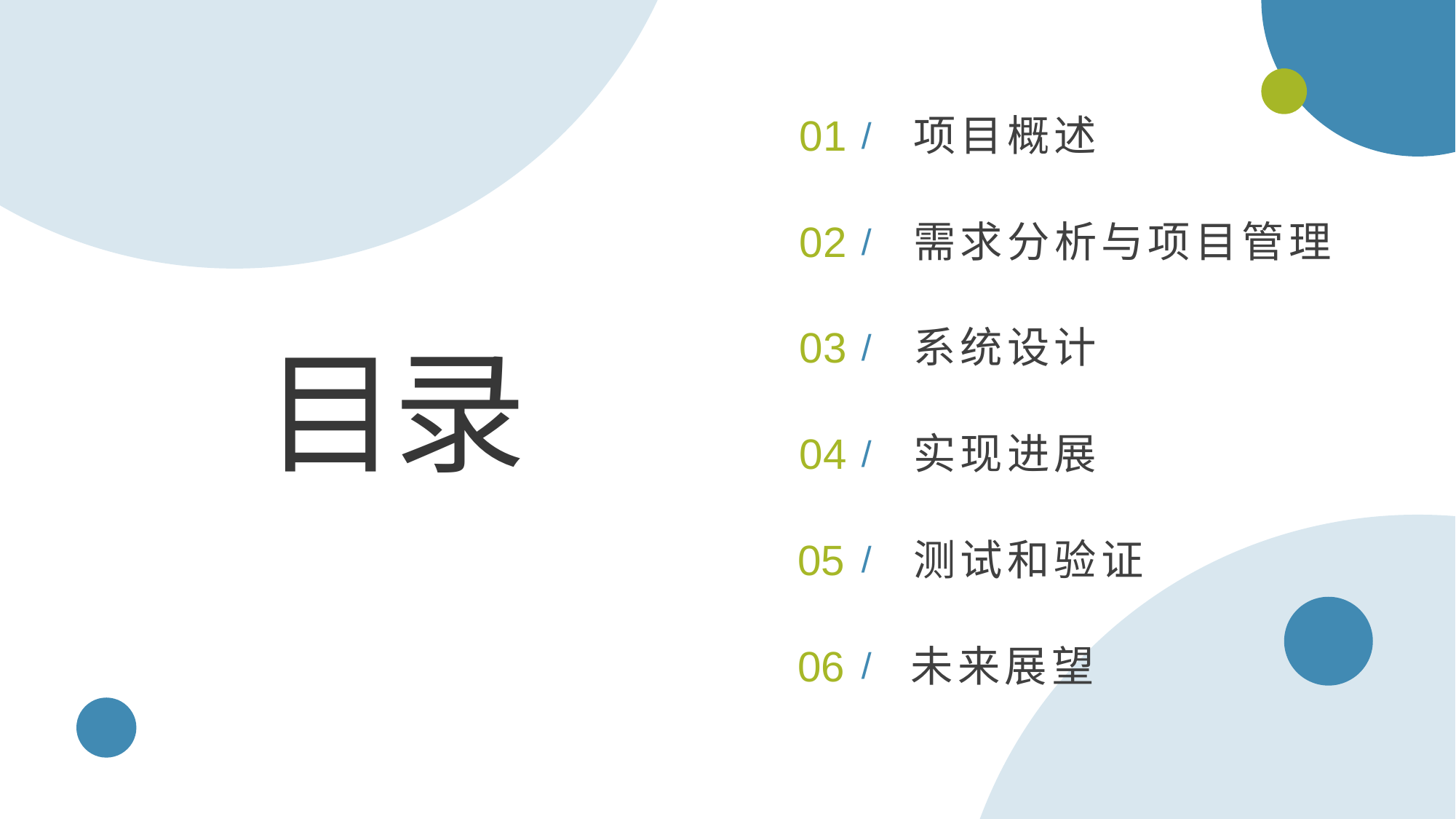

01
项目概述
/
02
需求分析与项目管理
/
03
系统设计
/
目录
04
实现进展
/

05
测试和验证
/

06
未来展望
/